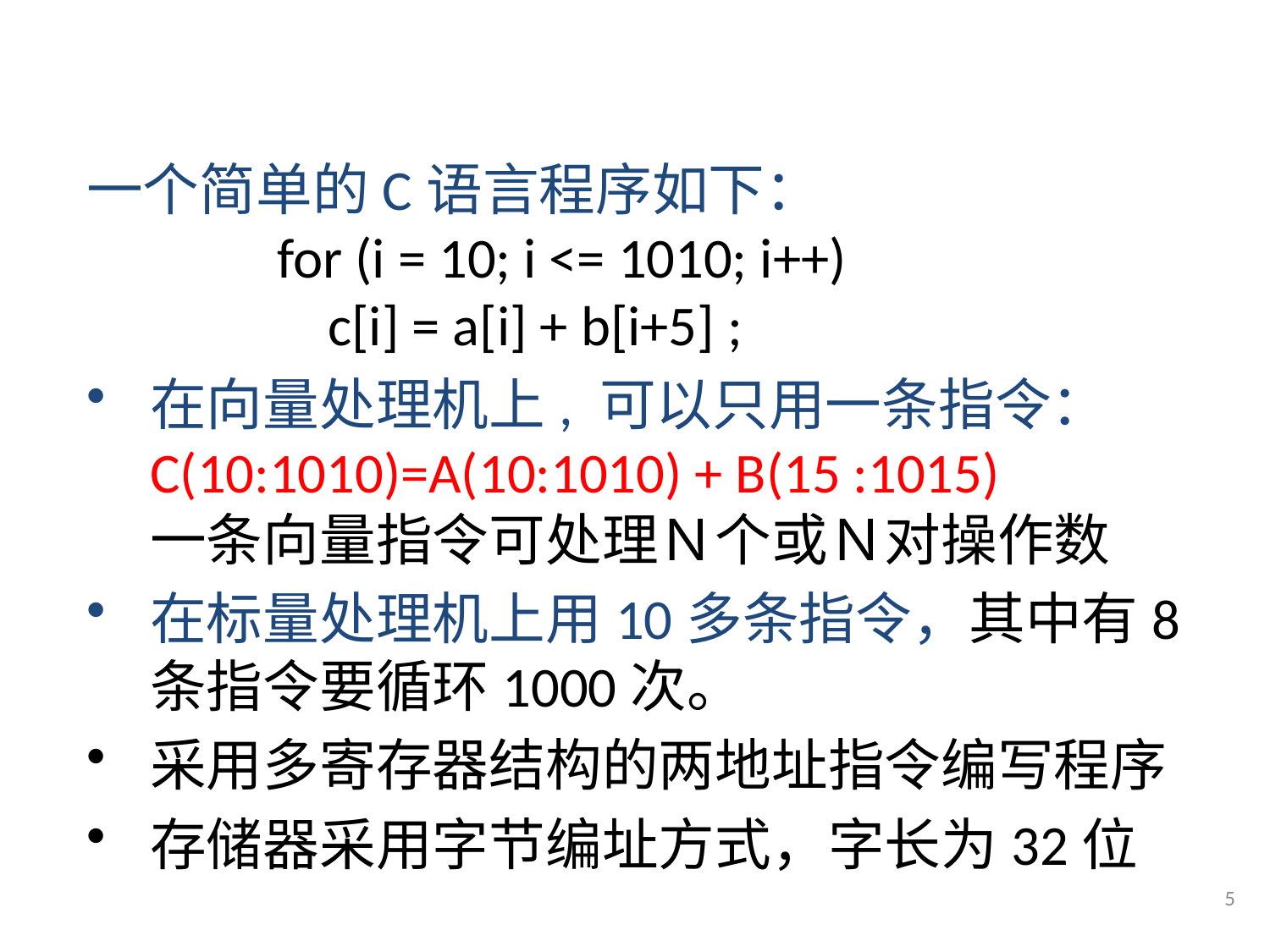

一个简单的C语言程序如下：
	for (i = 10; i <= 1010; i++)
	    c[i] = a[i] + b[i+5] ;
在向量处理机上, 可以只用一条指令：
C(10:1010)=A(10:1010) + B(15 :1015)
一条向量指令可处理Ｎ个或Ｎ对操作数
在标量处理机上用10多条指令，其中有8条指令要循环1000次。
采用多寄存器结构的两地址指令编写程序
存储器采用字节编址方式，字长为32位
5